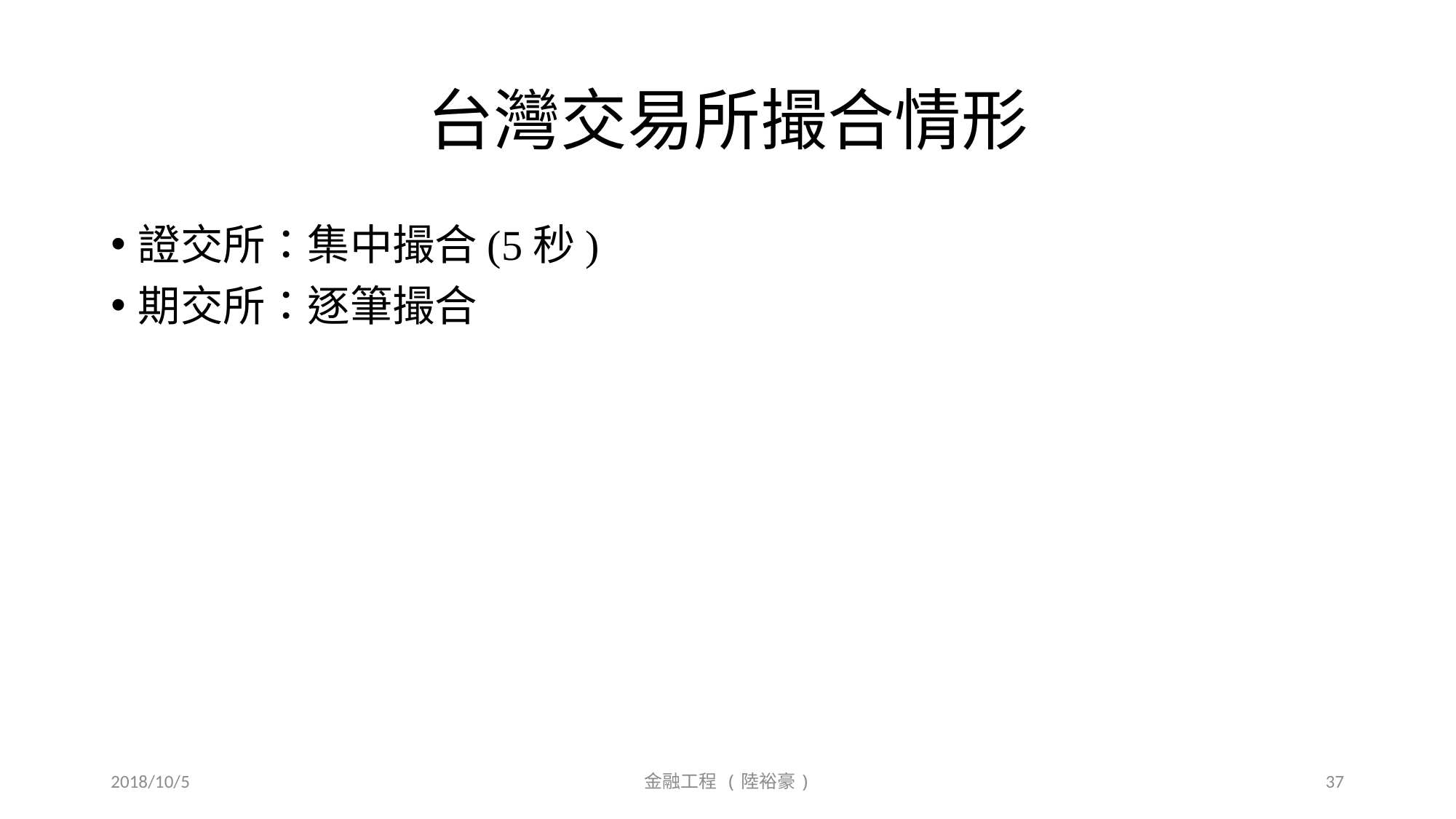

# 台灣交易所撮合情形
證交所：集中撮合(5秒)
期交所：逐筆撮合
2018/10/5
金融工程 (陸裕豪)
37